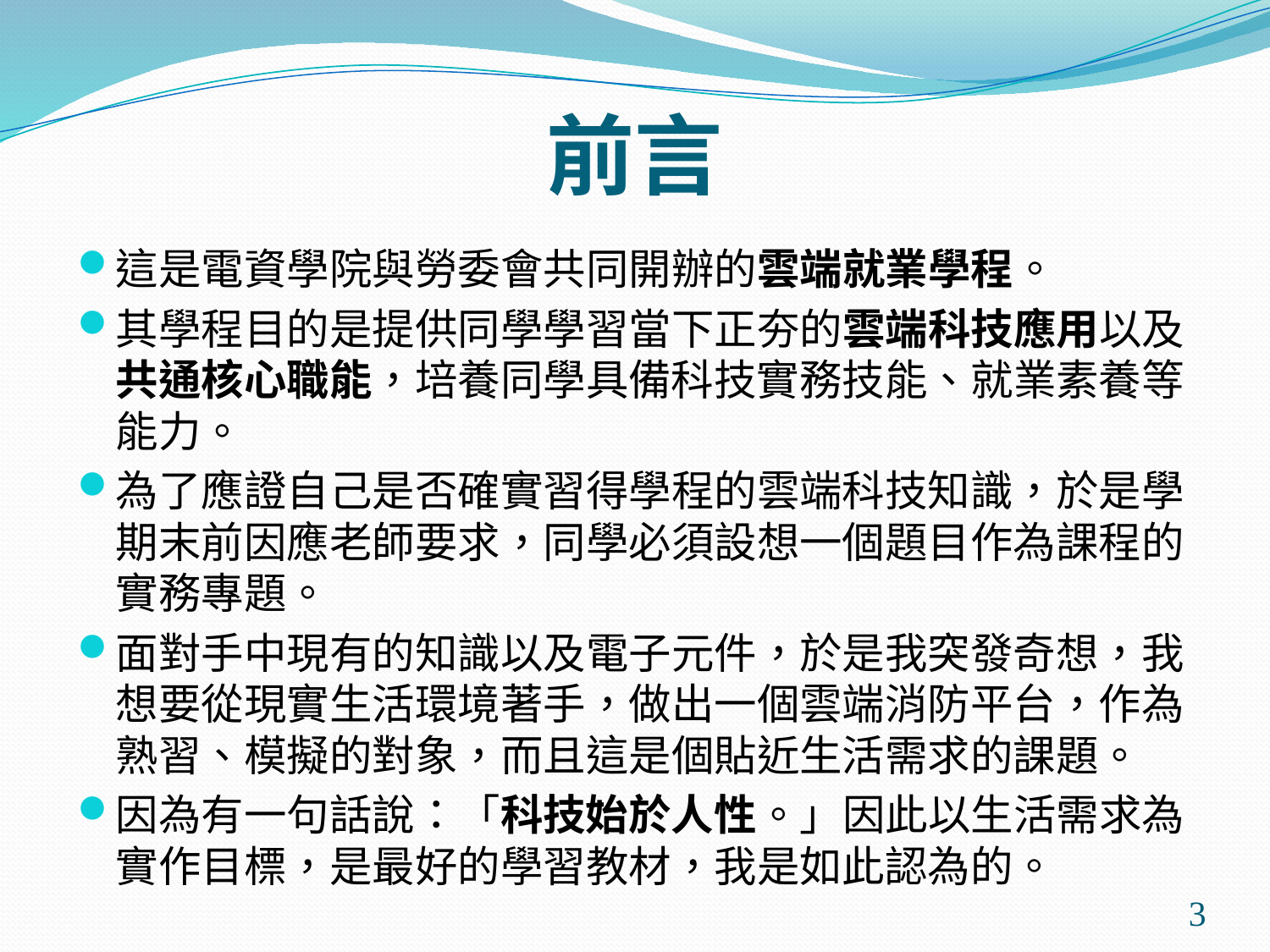

# 前言
這是電資學院與勞委會共同開辦的雲端就業學程。
其學程目的是提供同學學習當下正夯的雲端科技應用以及共通核心職能，培養同學具備科技實務技能、就業素養等能力。
為了應證自己是否確實習得學程的雲端科技知識，於是學期末前因應老師要求，同學必須設想一個題目作為課程的實務專題。
面對手中現有的知識以及電子元件，於是我突發奇想，我想要從現實生活環境著手，做出一個雲端消防平台，作為熟習、模擬的對象，而且這是個貼近生活需求的課題。
因為有一句話說：「科技始於人性。」因此以生活需求為實作目標，是最好的學習教材，我是如此認為的。
3